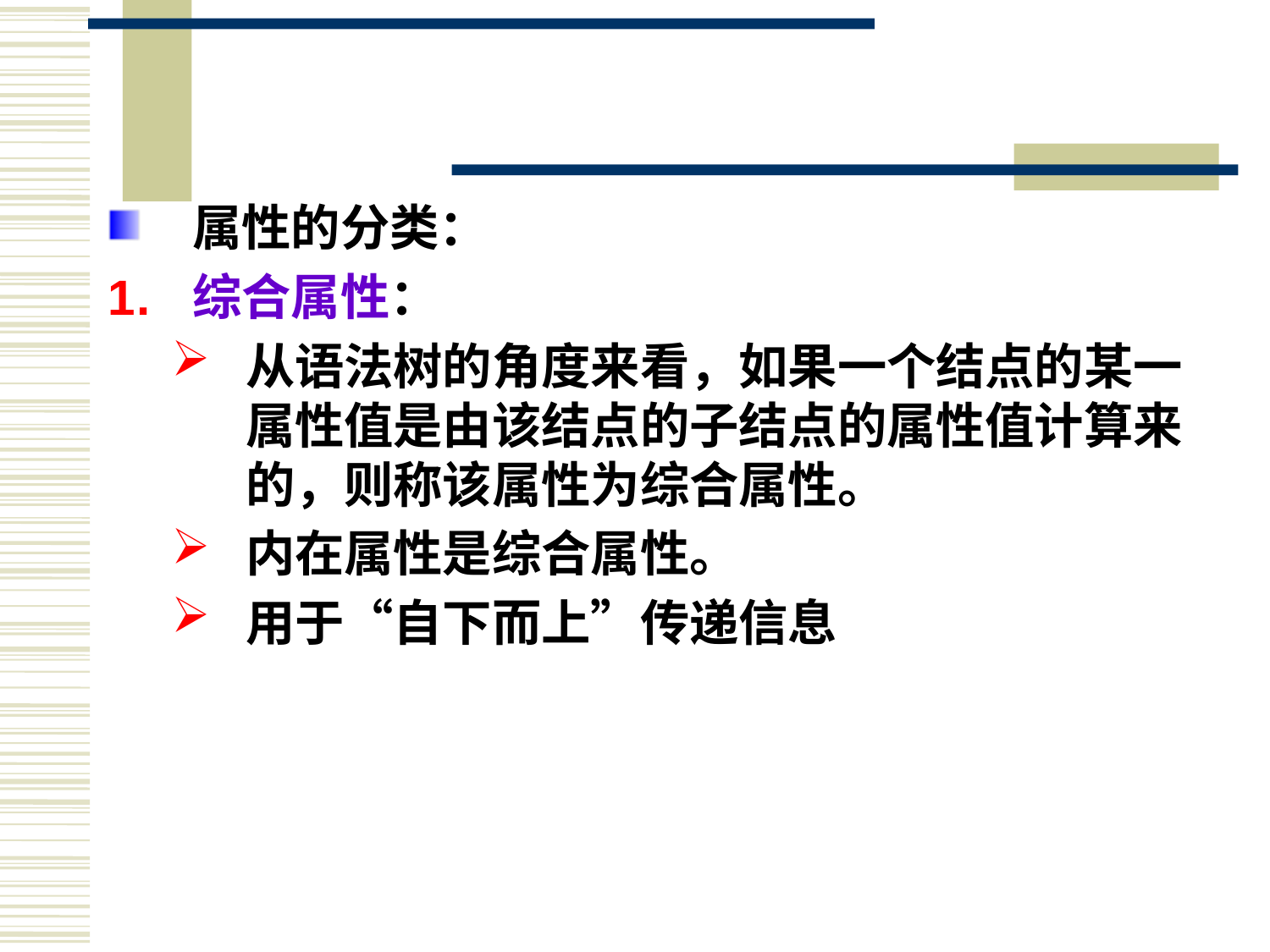

#
属性的分类：
综合属性：
从语法树的角度来看，如果一个结点的某一属性值是由该结点的子结点的属性值计算来的，则称该属性为综合属性。
内在属性是综合属性。
用于“自下而上”传递信息